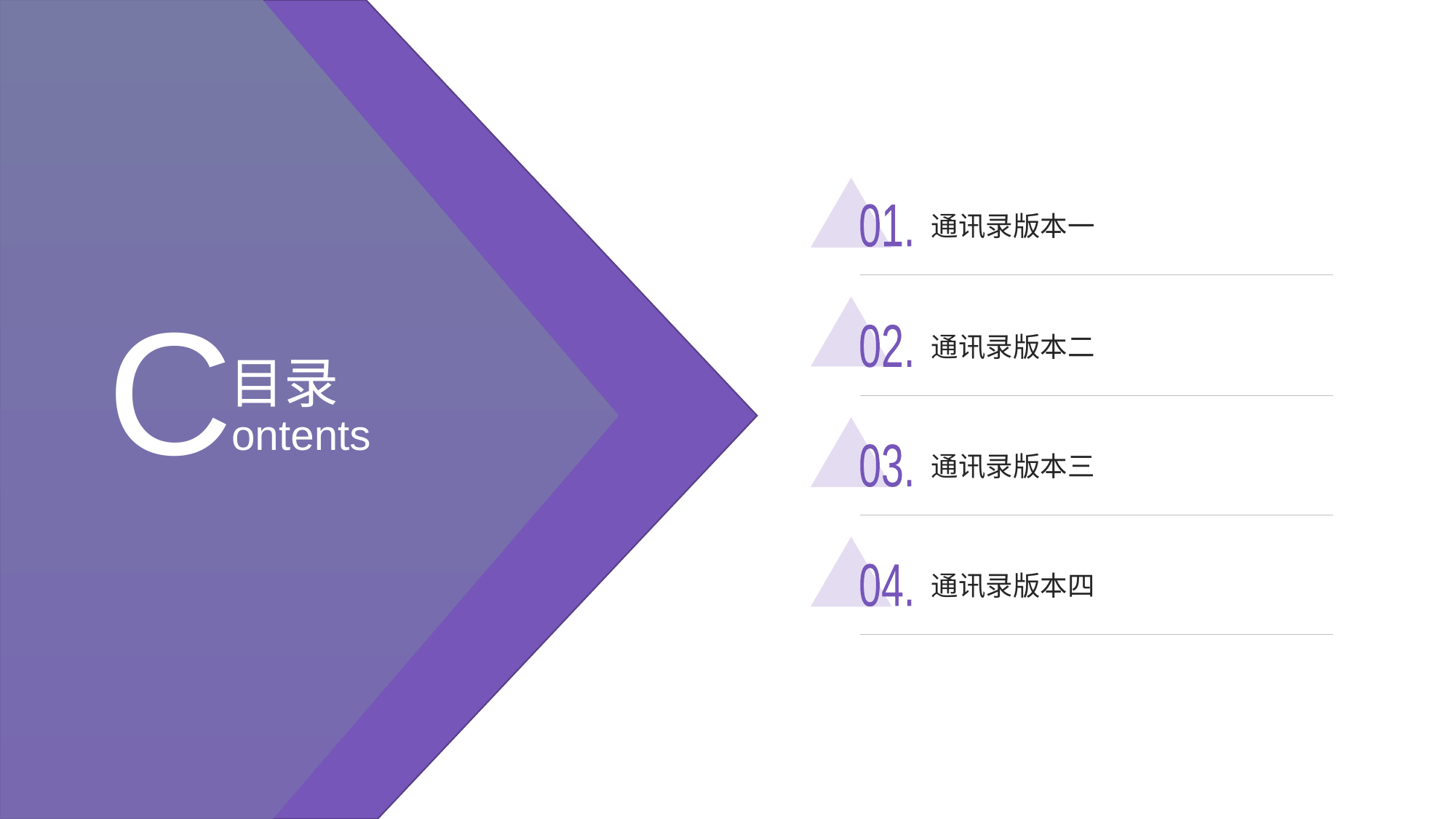

通讯录版本一
01.
C

通讯录版本二
目录
02.
ontents

通讯录版本三
03.

通讯录版本四
04.